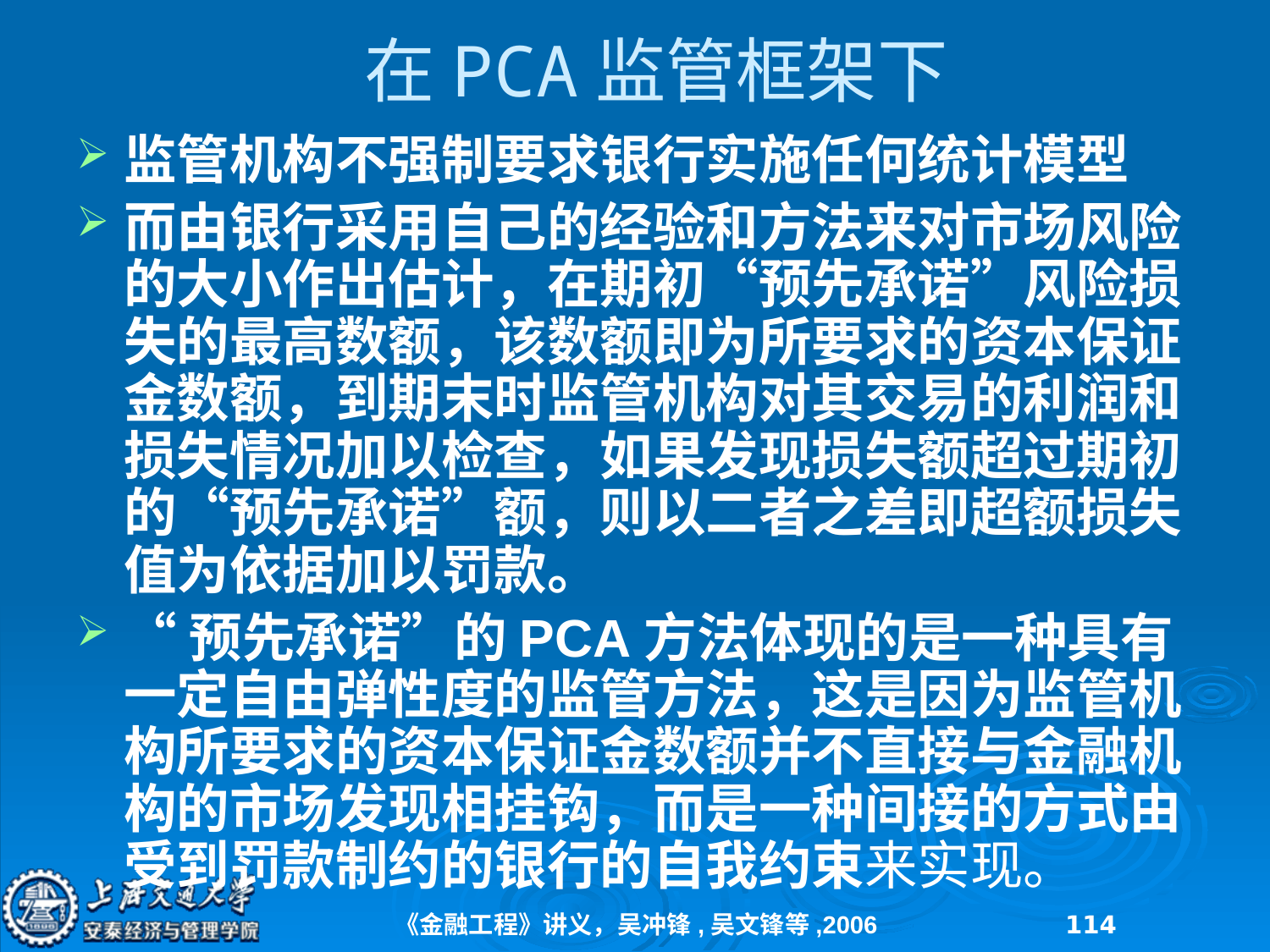

# 在PCA监管框架下
监管机构不强制要求银行实施任何统计模型
而由银行采用自己的经验和方法来对市场风险的大小作出估计，在期初“预先承诺”风险损失的最高数额，该数额即为所要求的资本保证金数额，到期末时监管机构对其交易的利润和损失情况加以检查，如果发现损失额超过期初的“预先承诺”额，则以二者之差即超额损失值为依据加以罚款。
“预先承诺”的PCA方法体现的是一种具有一定自由弹性度的监管方法，这是因为监管机构所要求的资本保证金数额并不直接与金融机构的市场发现相挂钩，而是一种间接的方式由受到罚款制约的银行的自我约束来实现。